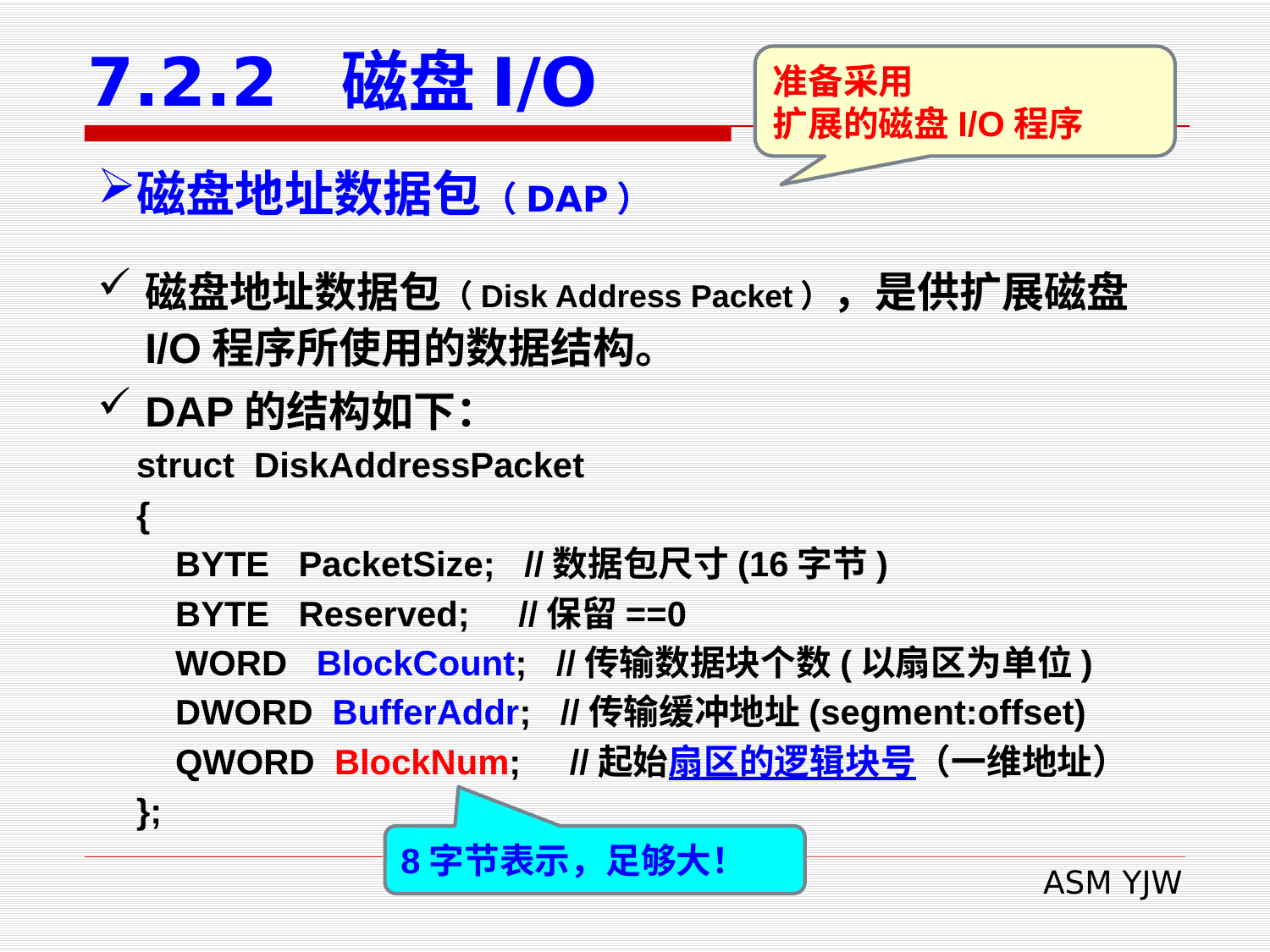

# 7.2.2  磁盘I/O
准备采用
扩展的磁盘I/O程序
磁盘地址数据包（DAP）
磁盘地址数据包（Disk Address Packet），是供扩展磁盘I/O程序所使用的数据结构。
DAP的结构如下：
    struct  DiskAddressPacket
    {
        BYTE   PacketSize;   //数据包尺寸(16字节)
        BYTE   Reserved;     //保留==0
        WORD   BlockCount;   //传输数据块个数(以扇区为单位)
        DWORD  BufferAddr;   //传输缓冲地址(segment:offset)
        QWORD  BlockNum;     //起始扇区的逻辑块号（一维地址）
    };
8字节表示，足够大！